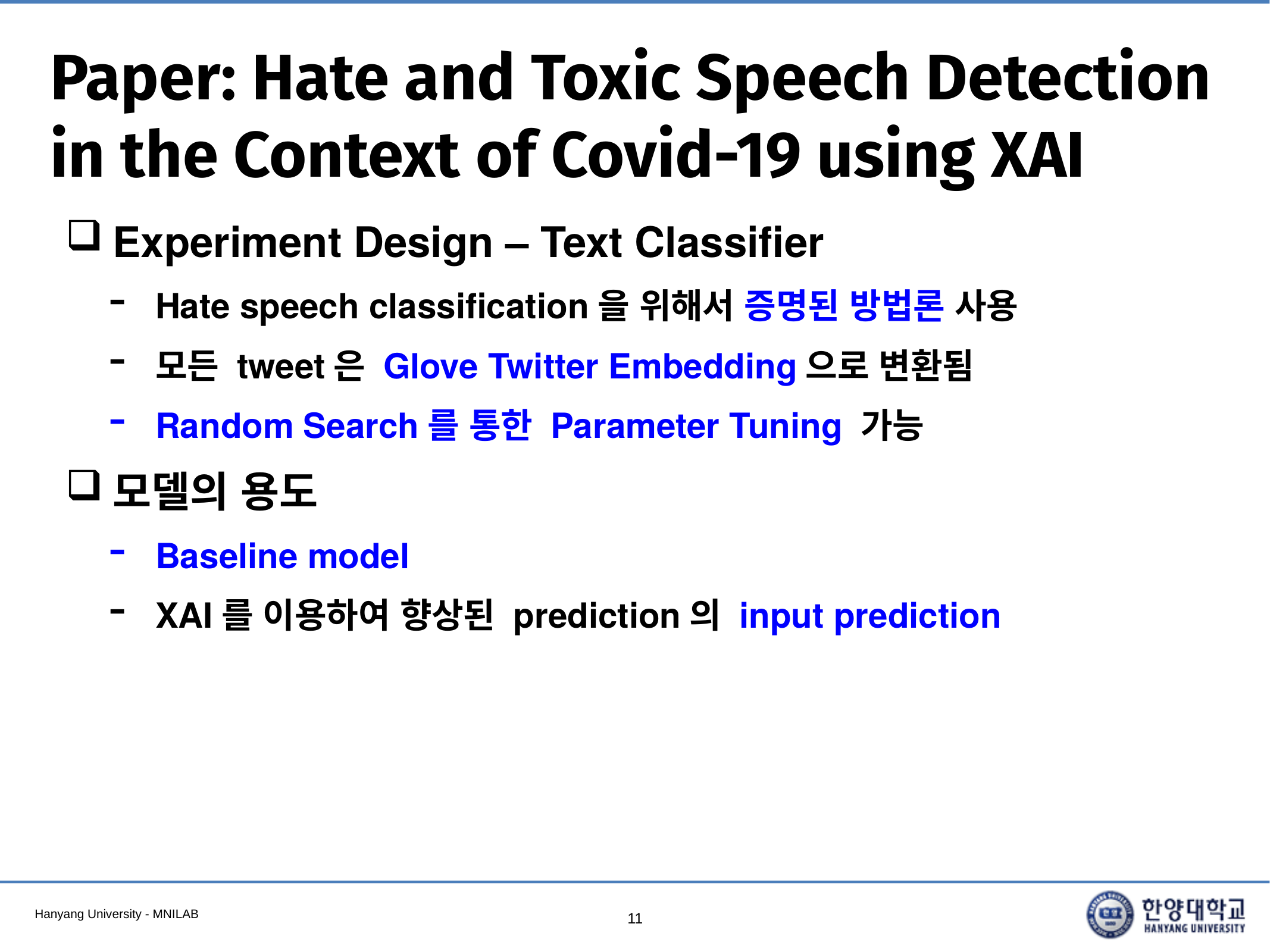

# Paper: Hate and Toxic Speech Detection in the Context of Covid-19 using XAI
Experiment Design – Text Classifier
Hate speech classification을 위해서 증명된 방법론 사용
모든 tweet은 Glove Twitter Embedding으로 변환됨
Random Search를 통한 Parameter Tuning 가능
모델의 용도
Baseline model
XAI를 이용하여 향상된 prediction의 input prediction
11